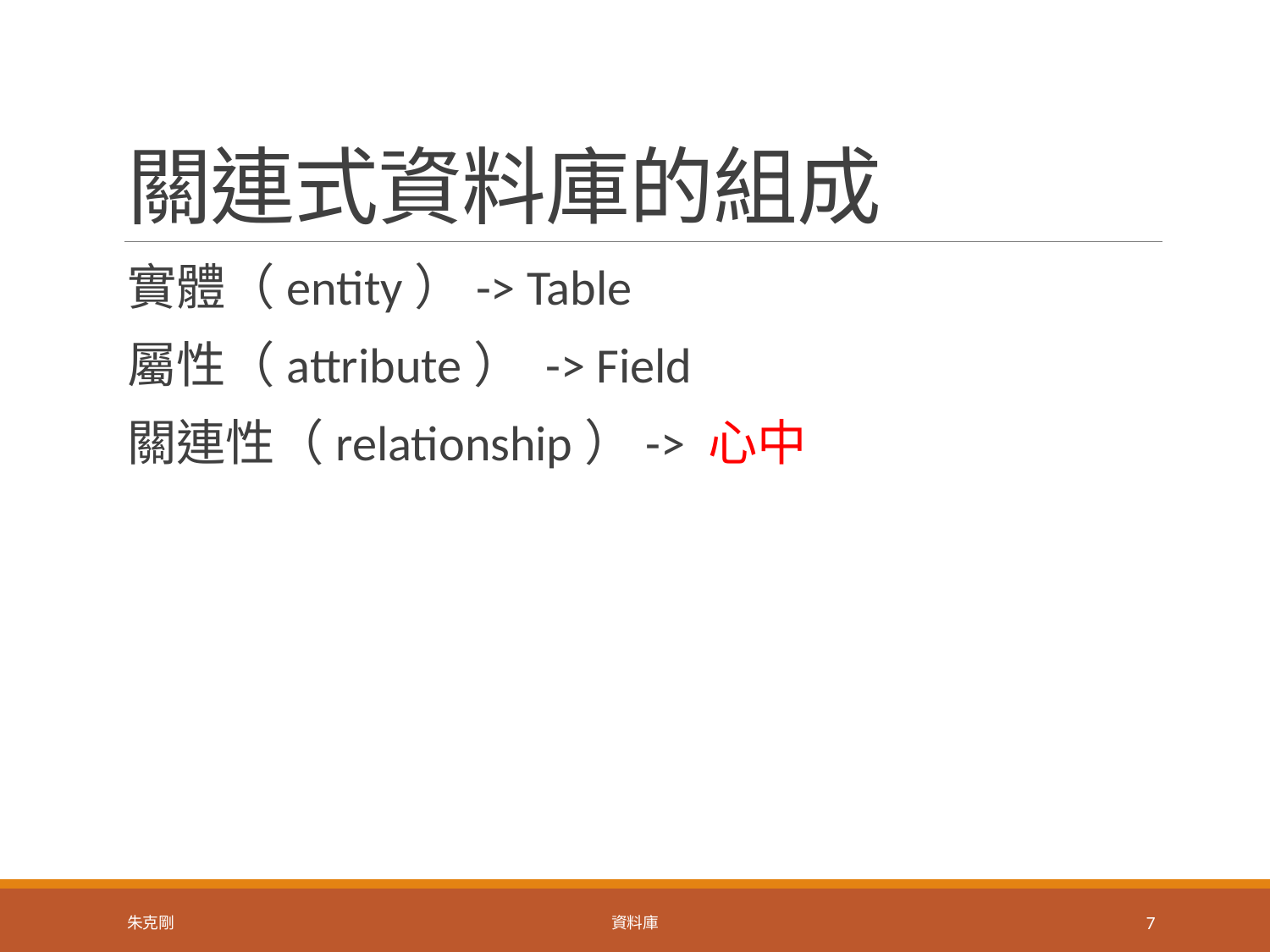

# 關連式資料庫的組成
實體（entity）-> Table
屬性（attribute） -> Field
關連性（relationship）-> 心中
朱克剛
資料庫
7